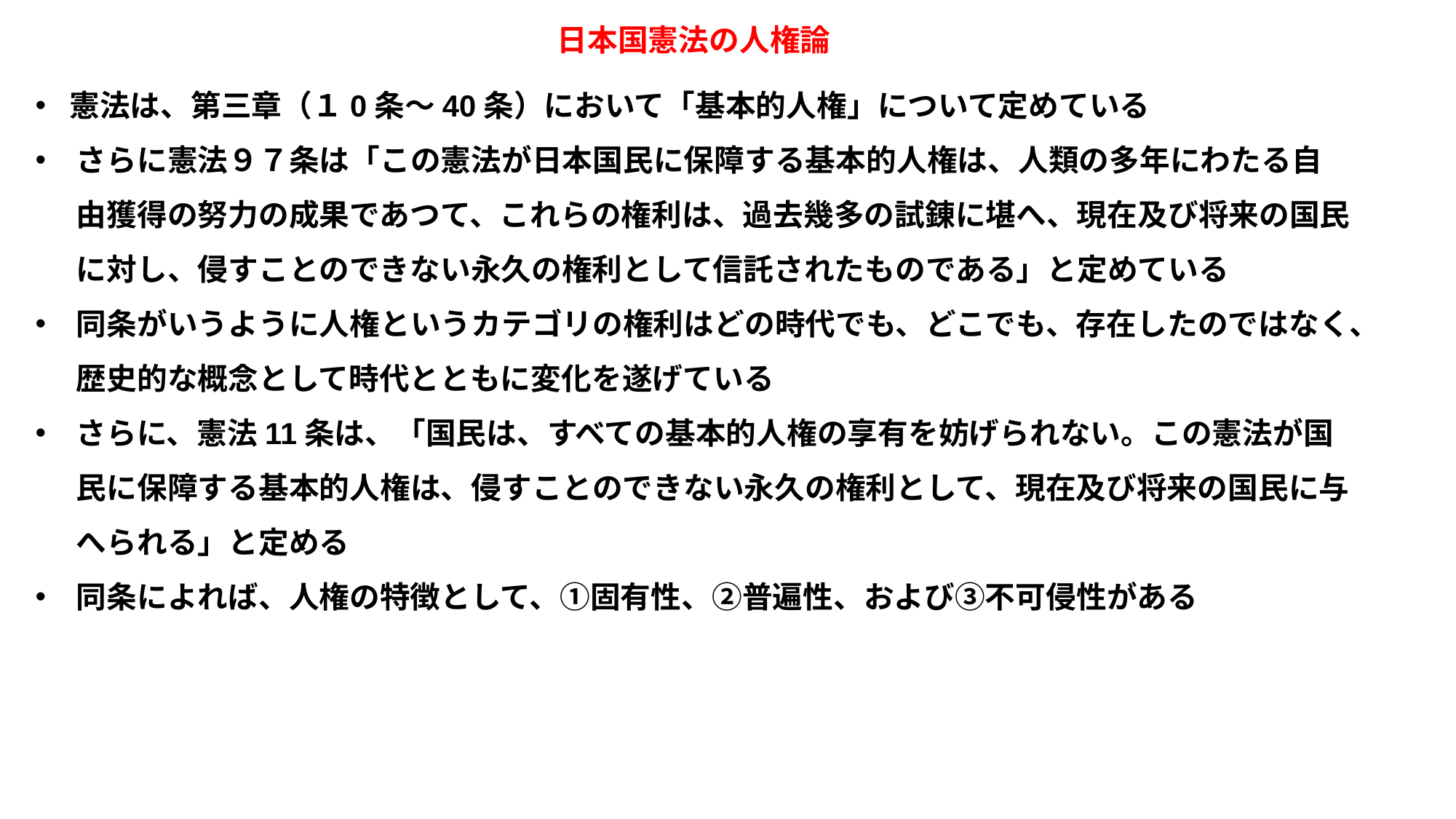

日本国憲法の人権論
憲法は、第三章（１0条～40条）において「基本的人権」について定めている
さらに憲法９７条は「この憲法が日本国民に保障する基本的人権は、人類の多年にわたる自由獲得の努力の成果であつて、これらの権利は、過去幾多の試錬に堪へ、現在及び将来の国民に対し、侵すことのできない永久の権利として信託されたものである」と定めている
同条がいうように人権というカテゴリの権利はどの時代でも、どこでも、存在したのではなく、歴史的な概念として時代とともに変化を遂げている
さらに、憲法11条は、「国民は、すべての基本的人権の享有を妨げられない。この憲法が国民に保障する基本的人権は、侵すことのできない永久の権利として、現在及び将来の国民に与へられる」と定める
同条によれば、人権の特徴として、①固有性、②普遍性、および③不可侵性がある